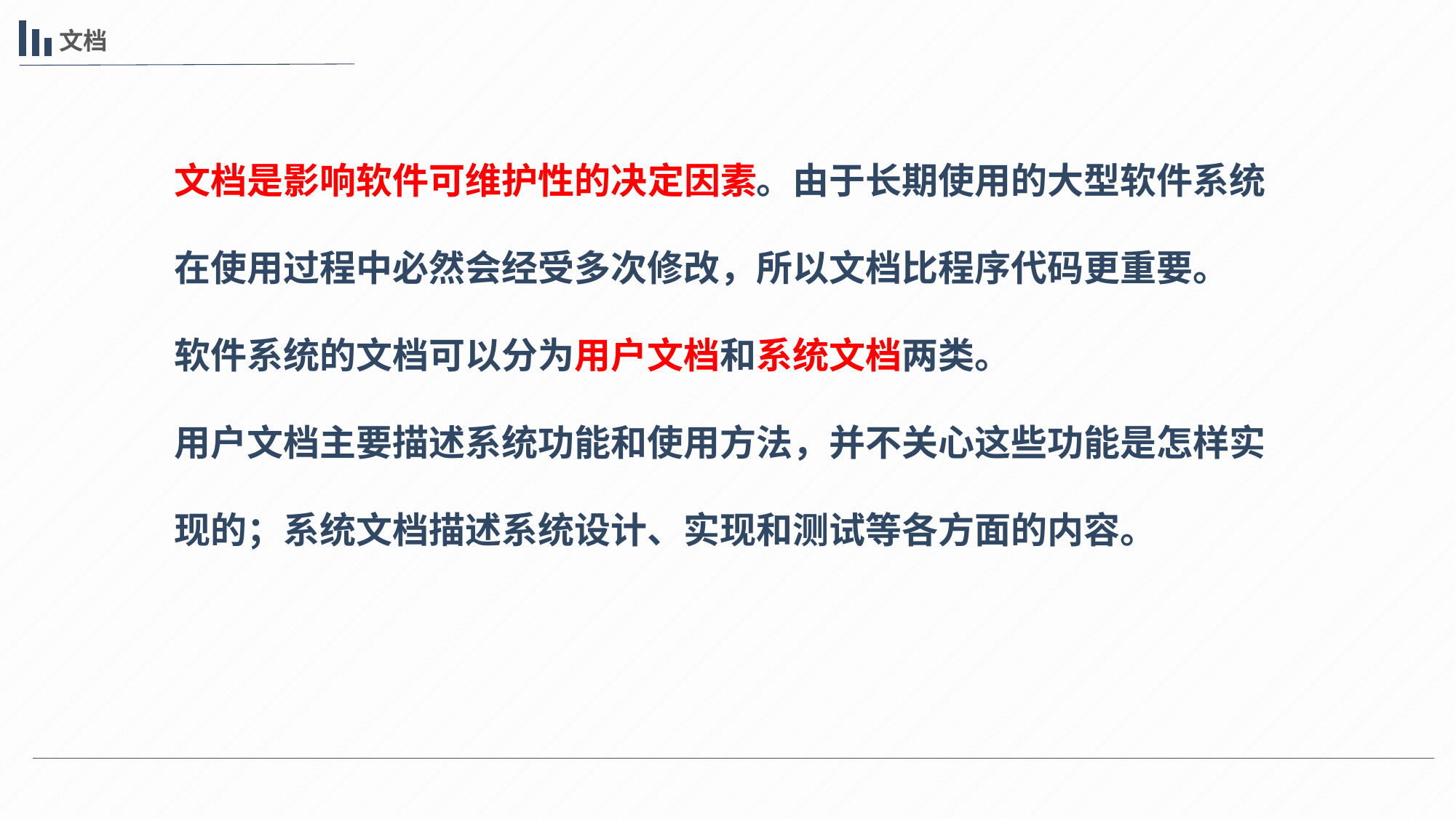

文档

文档是影响软件可维护性的决定因素。由于长期使用的大型软件系统在使用过程中必然会经受多次修改，所以文档比程序代码更重要。
软件系统的文档可以分为用户文档和系统文档两类。
用户文档主要描述系统功能和使用方法，并不关心这些功能是怎样实现的；系统文档描述系统设计、实现和测试等各方面的内容。